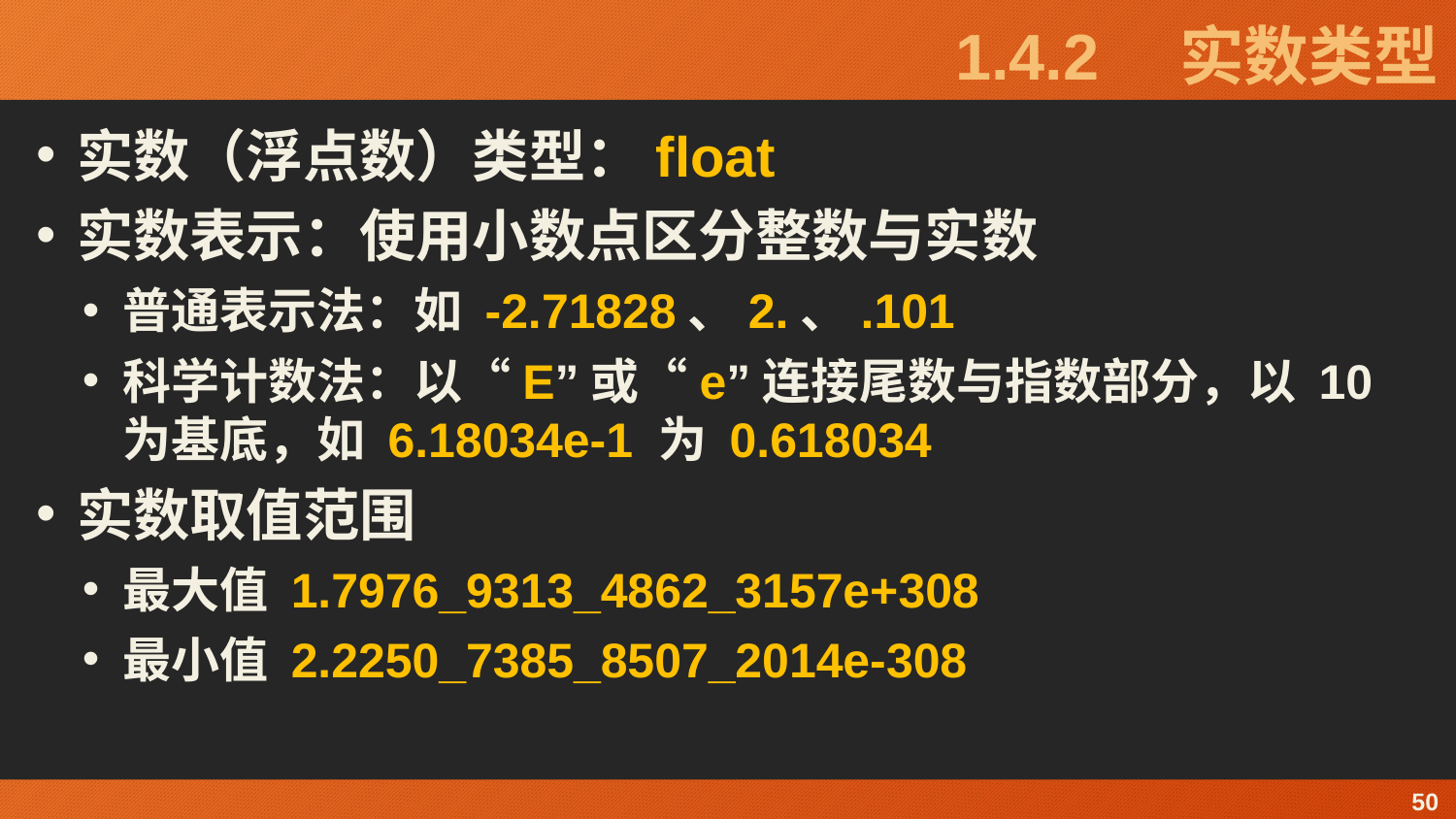

# 1.4.2　实数类型
实数（浮点数）类型：float
实数表示：使用小数点区分整数与实数
普通表示法：如 -2.71828、2.、.101
科学计数法：以“E”或“e”连接尾数与指数部分，以 10 为基底，如 6.18034e-1 为 0.618034
实数取值范围
最大值 1.7976_9313_4862_3157e+308
最小值 2.2250_7385_8507_2014e-308
50